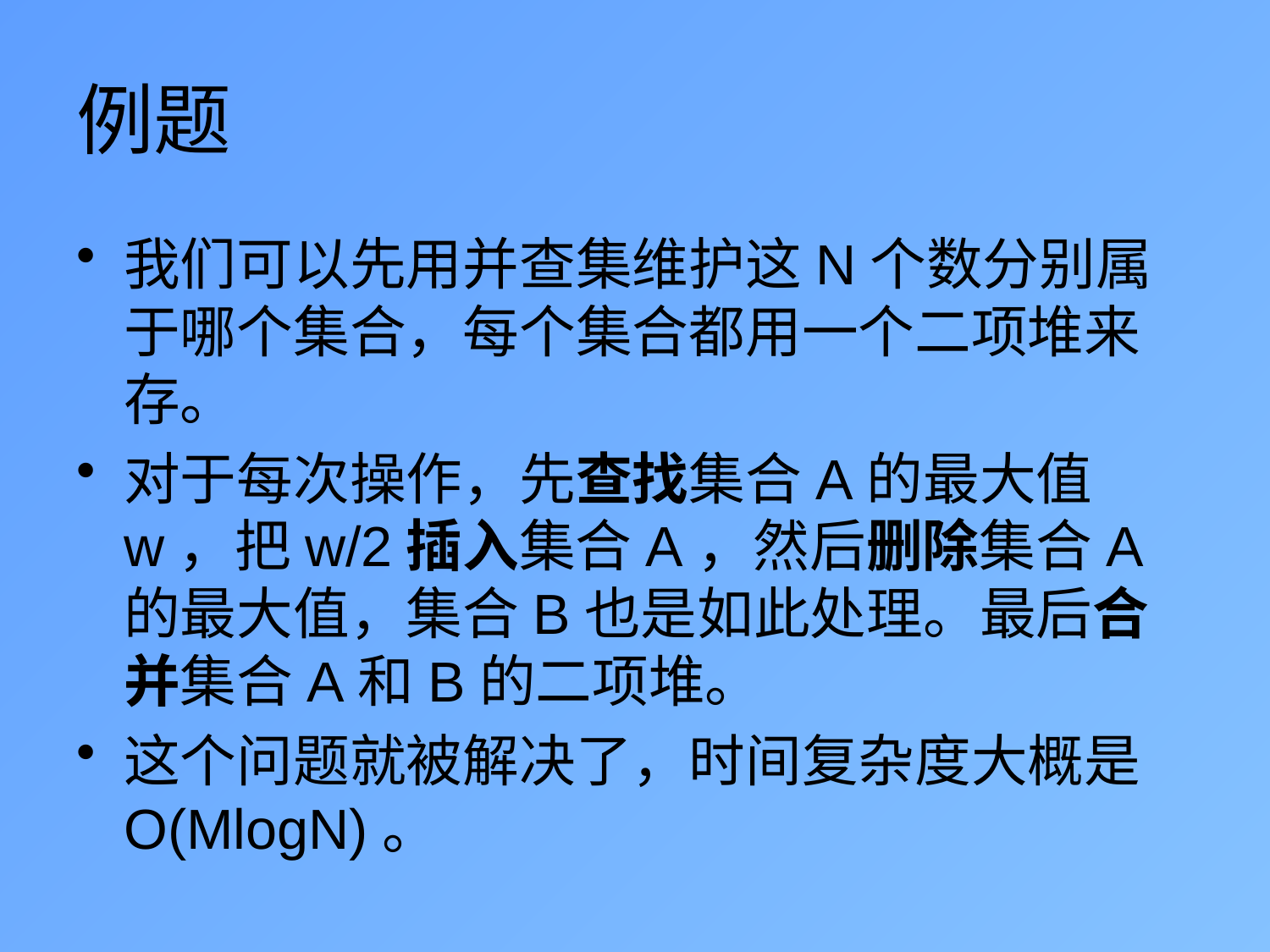

例题
我们可以先用并查集维护这N个数分别属于哪个集合，每个集合都用一个二项堆来存。
对于每次操作，先查找集合A的最大值w，把w/2插入集合A，然后删除集合A的最大值，集合B也是如此处理。最后合并集合A和B的二项堆。
这个问题就被解决了，时间复杂度大概是O(MlogN)。